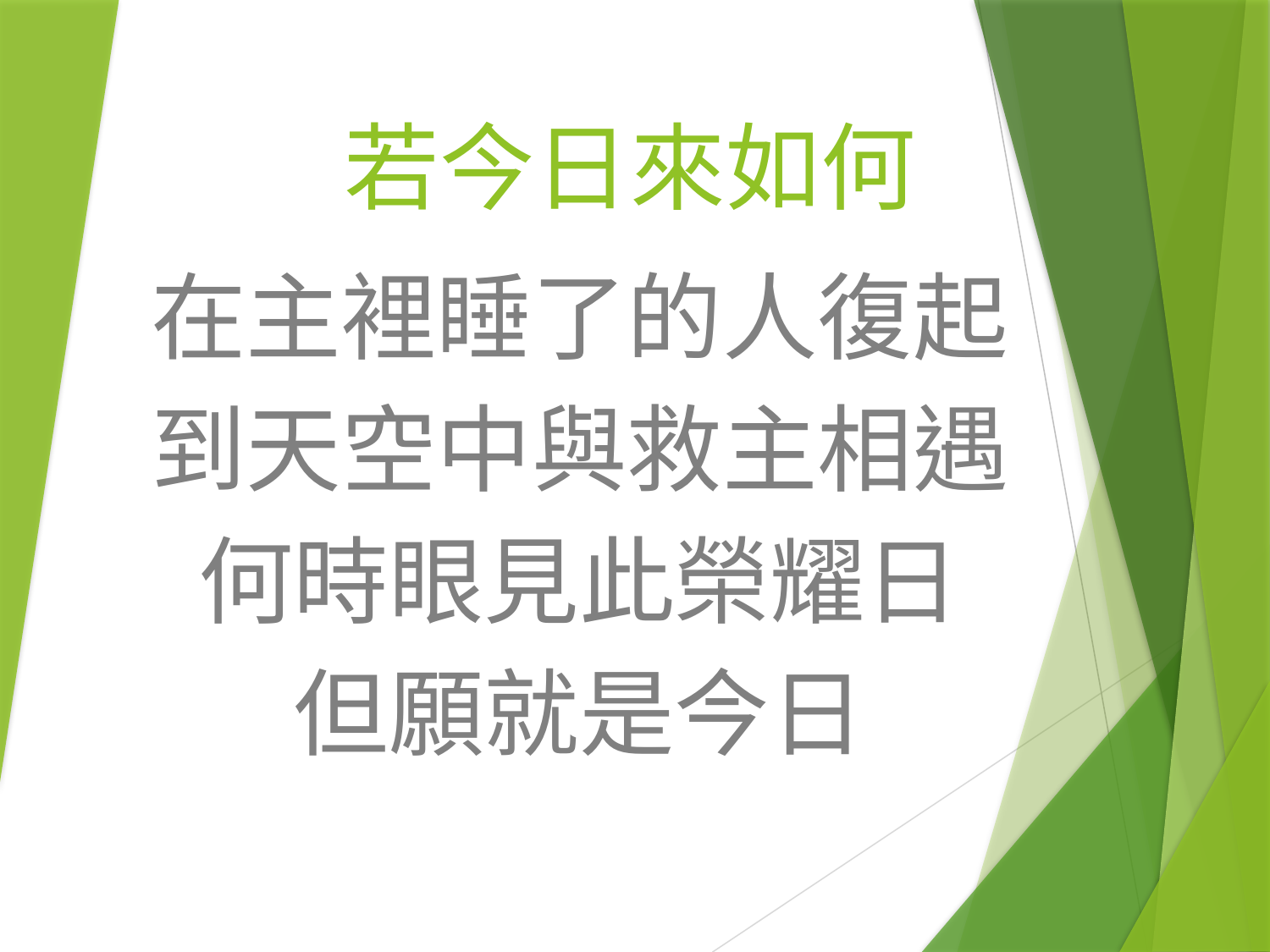

# 若今日來如何
在主裡睡了的人復起
到天空中與救主相遇
何時眼見此榮耀日
但願就是今日